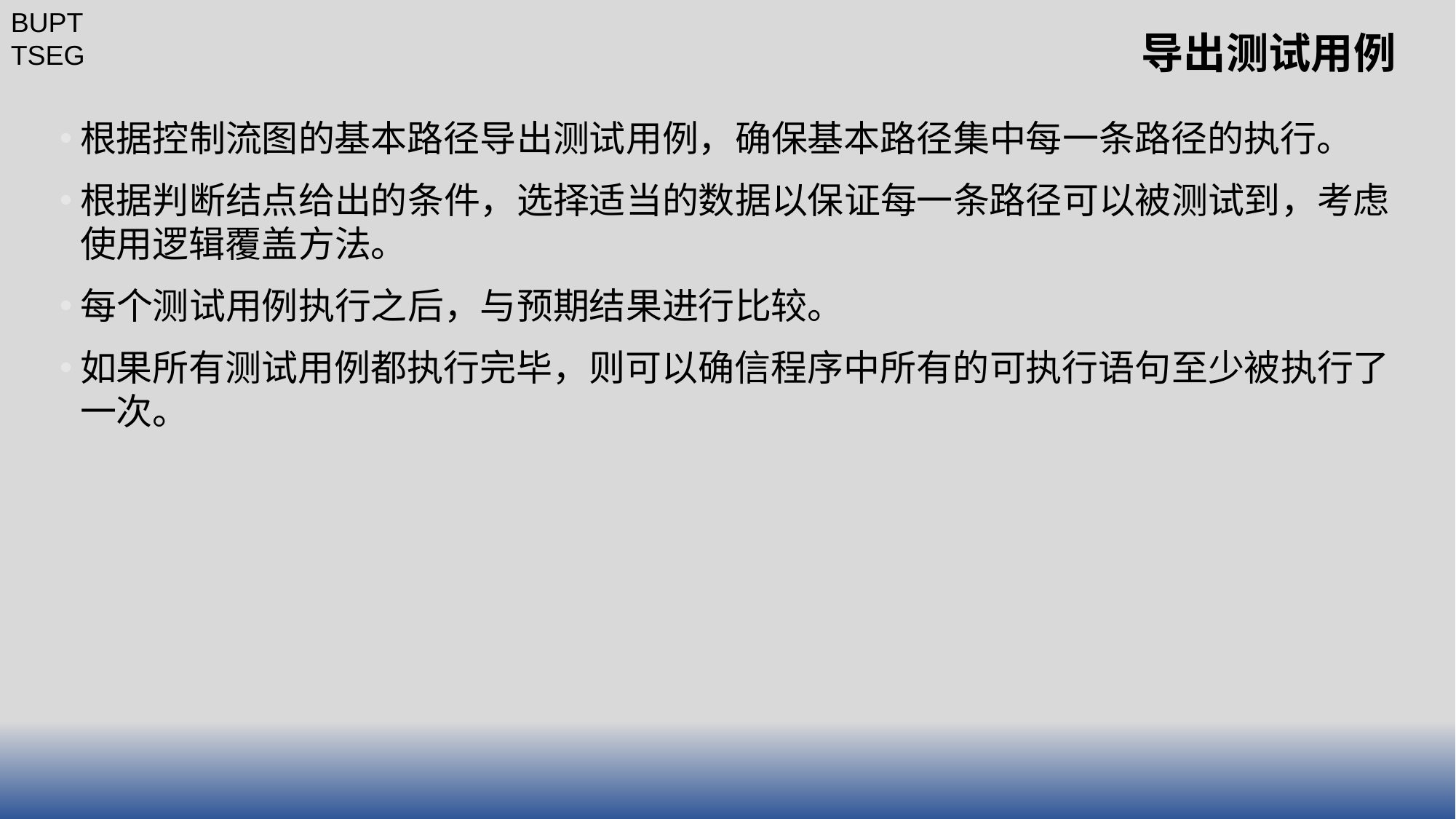

# 导出测试用例
根据控制流图的基本路径导出测试用例，确保基本路径集中每一条路径的执行。
根据判断结点给出的条件，选择适当的数据以保证每一条路径可以被测试到，考虑使用逻辑覆盖方法。
每个测试用例执行之后，与预期结果进行比较。
如果所有测试用例都执行完毕，则可以确信程序中所有的可执行语句至少被执行了一次。